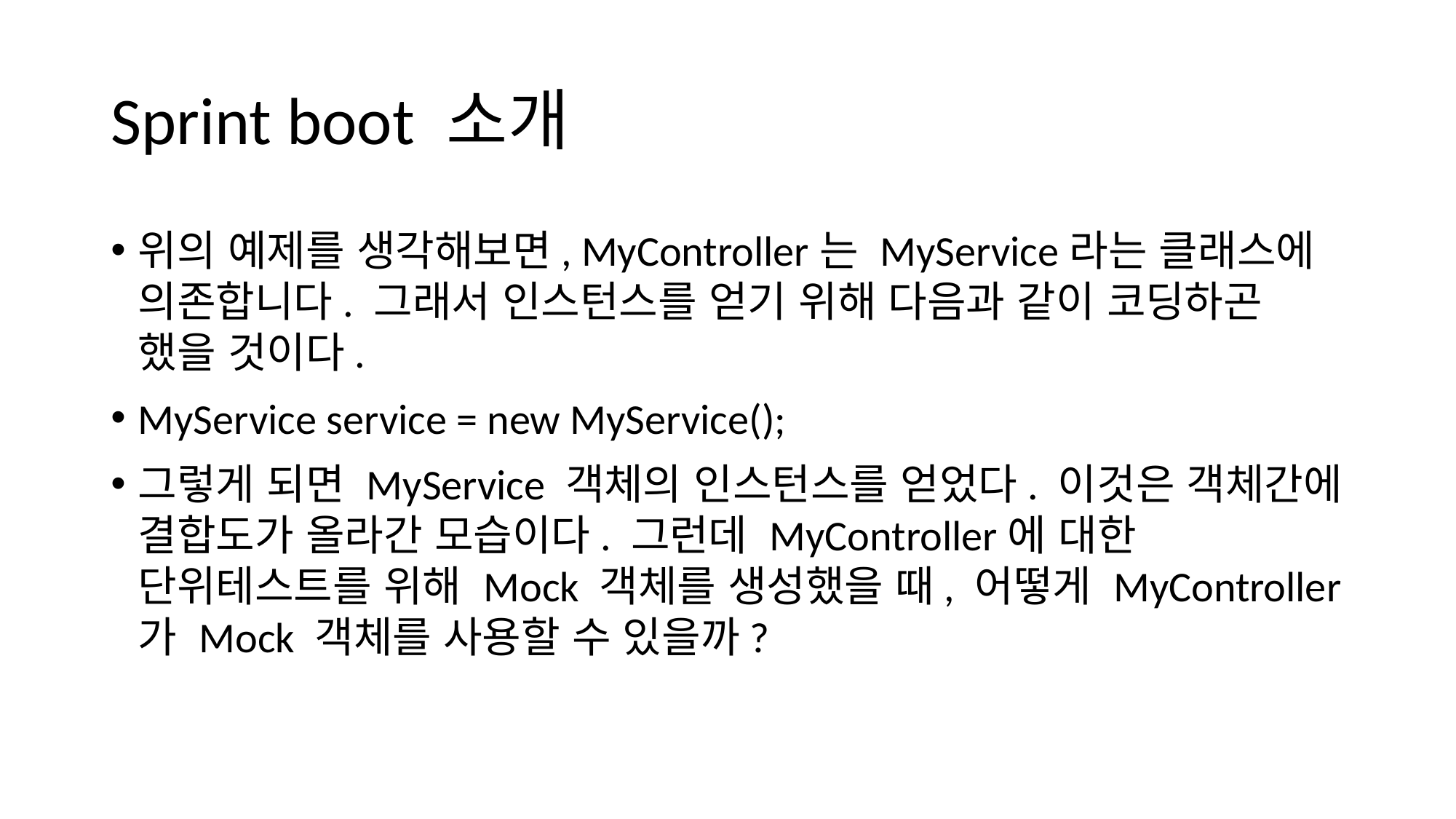

# Sprint boot 소개
위의 예제를 생각해보면, MyController는 MyService라는 클래스에 의존합니다. 그래서 인스턴스를 얻기 위해 다음과 같이 코딩하곤 했을 것이다.
MyService service = new MyService();
그렇게 되면 MyService 객체의 인스턴스를 얻었다. 이것은 객체간에 결합도가 올라간 모습이다. 그런데 MyController에 대한 단위테스트를 위해 Mock 객체를 생성했을 때, 어떻게 MyController가 Mock 객체를 사용할 수 있을까?